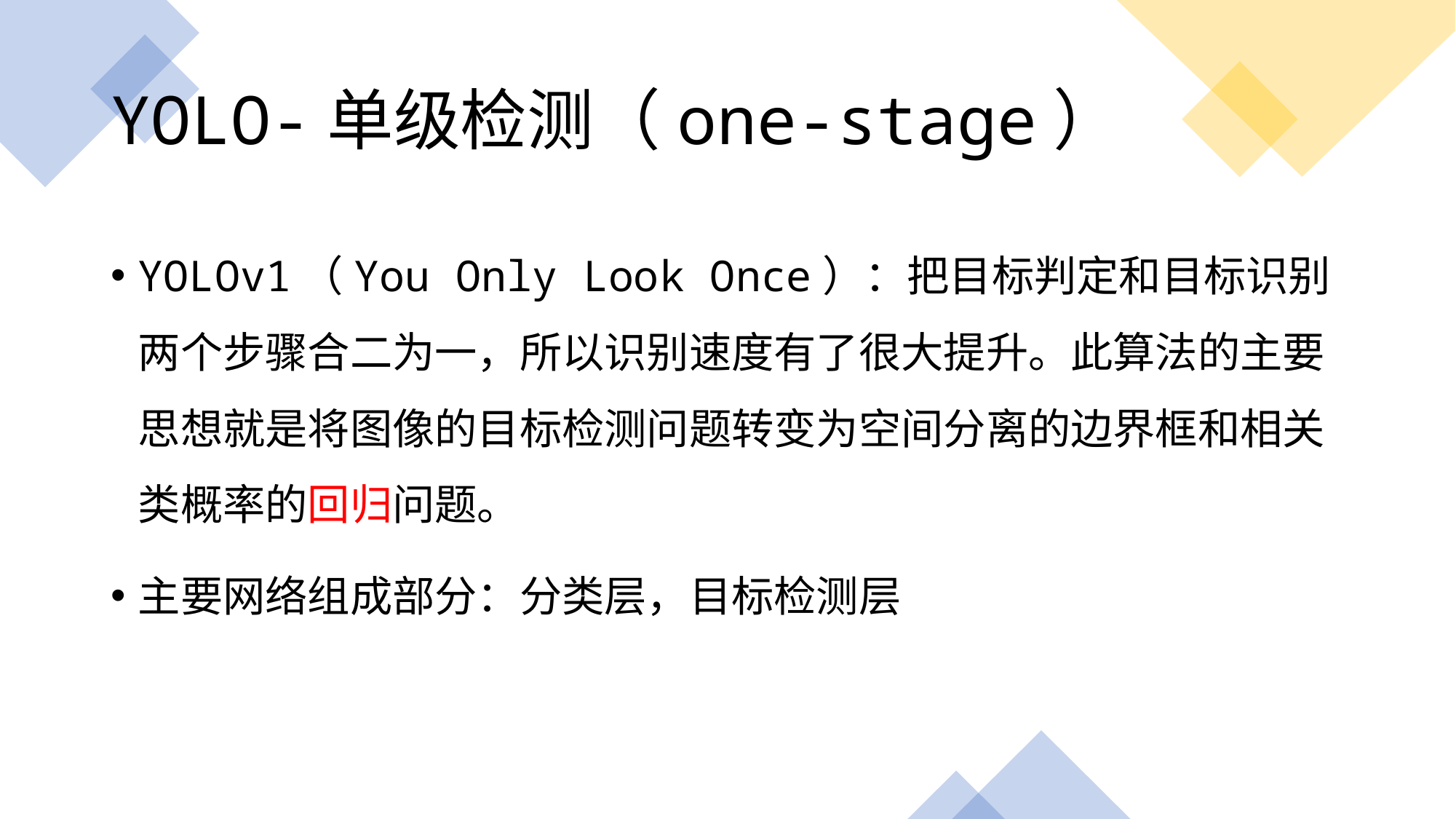

# YOLO-单级检测（one-stage）

YOLOv1（You Only Look Once）：把目标判定和目标识别两个步骤合二为一，所以识别速度有了很大提升。此算法的主要思想就是将图像的目标检测问题转变为空间分离的边界框和相关类概率的回归问题。
主要网络组成部分：分类层，目标检测层